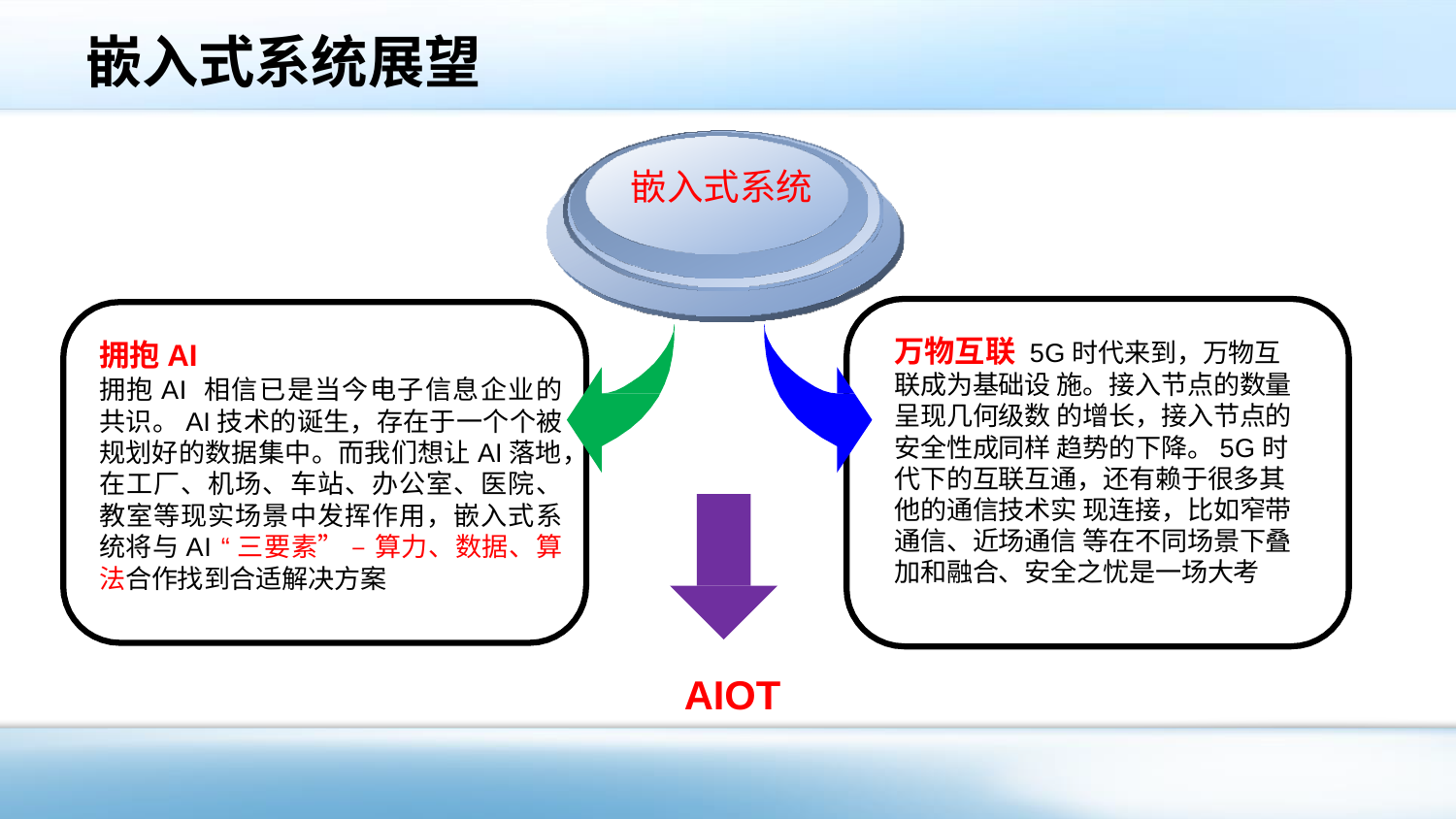

# 嵌入式系统展望

嵌入式系统

万物互联 5G时代来到，万物互联成为基础设 施。接入节点的数量呈现几何级数 的增长，接入节点的安全性成同样 趋势的下降。5G时代下的互联互通，还有赖于很多其他的通信技术实 现连接，比如窄带通信、近场通信 等在不同场景下叠加和融合、安全之忧是一场大考
拥抱AI
拥抱AI 相信已是当今电子信息企业的共识。AI技术的诞生，存在于一个个被规划好的数据集中。而我们想让AI落地，在工厂、机场、车站、办公室、医院、教室等现实场景中发挥作用，嵌入式系统将与AI “三要素” – 算力、数据、算法合作找到合适解决方案

AIOT